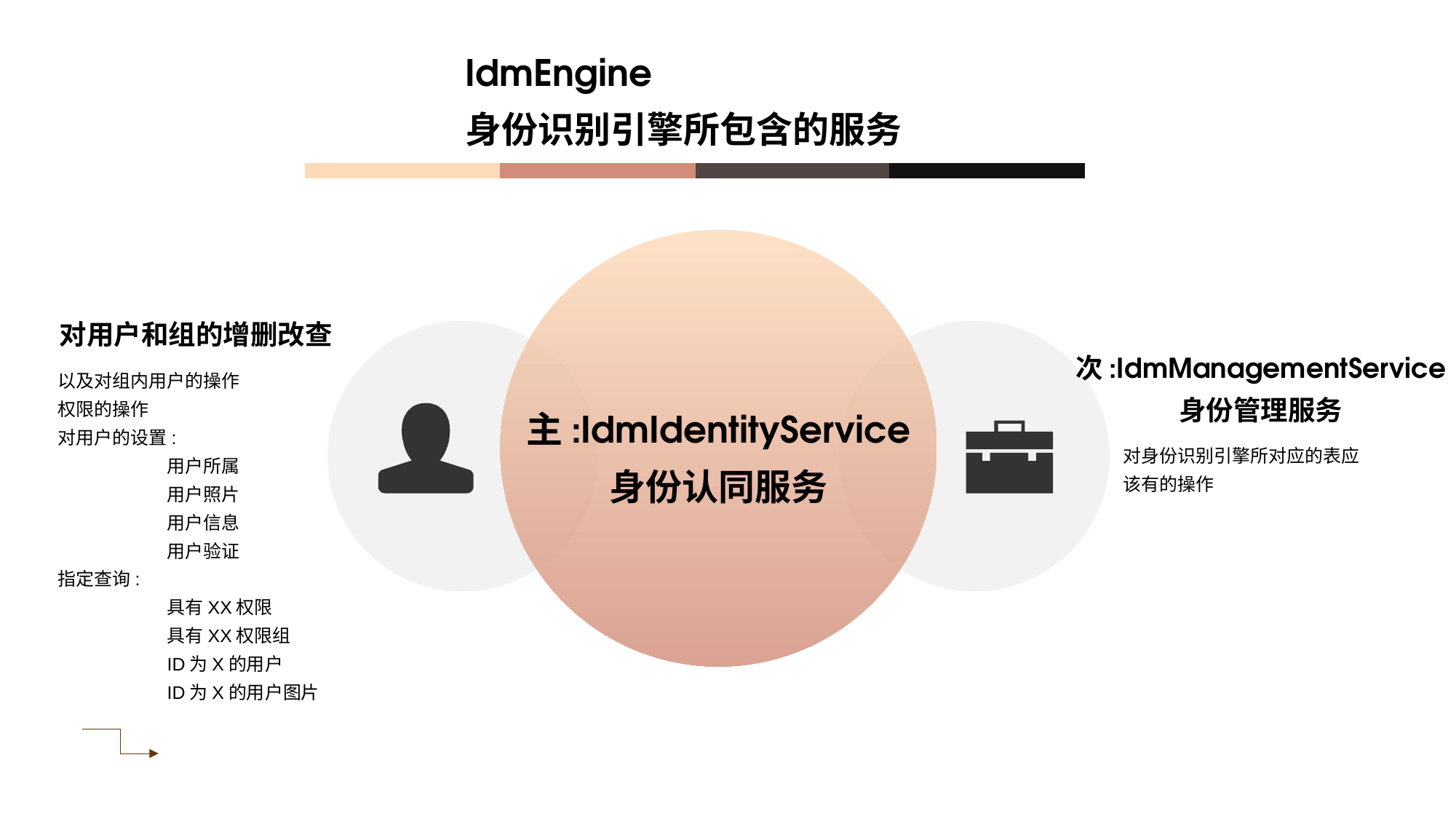

IdmEngine
身份识别引擎所包含的服务

对用户和组的增删改查

次:IdmManagementService
身份管理服务
以及对组内用户的操作
权限的操作
对用户的设置:
	用户所属
	用户照片
	用户信息
	用户验证
指定查询:
	具有XX权限
	具有XX权限组
	ID为X的用户
	ID为X的用户图片
主:IdmIdentityService
身份认同服务

对身份识别引擎所对应的表应该有的操作